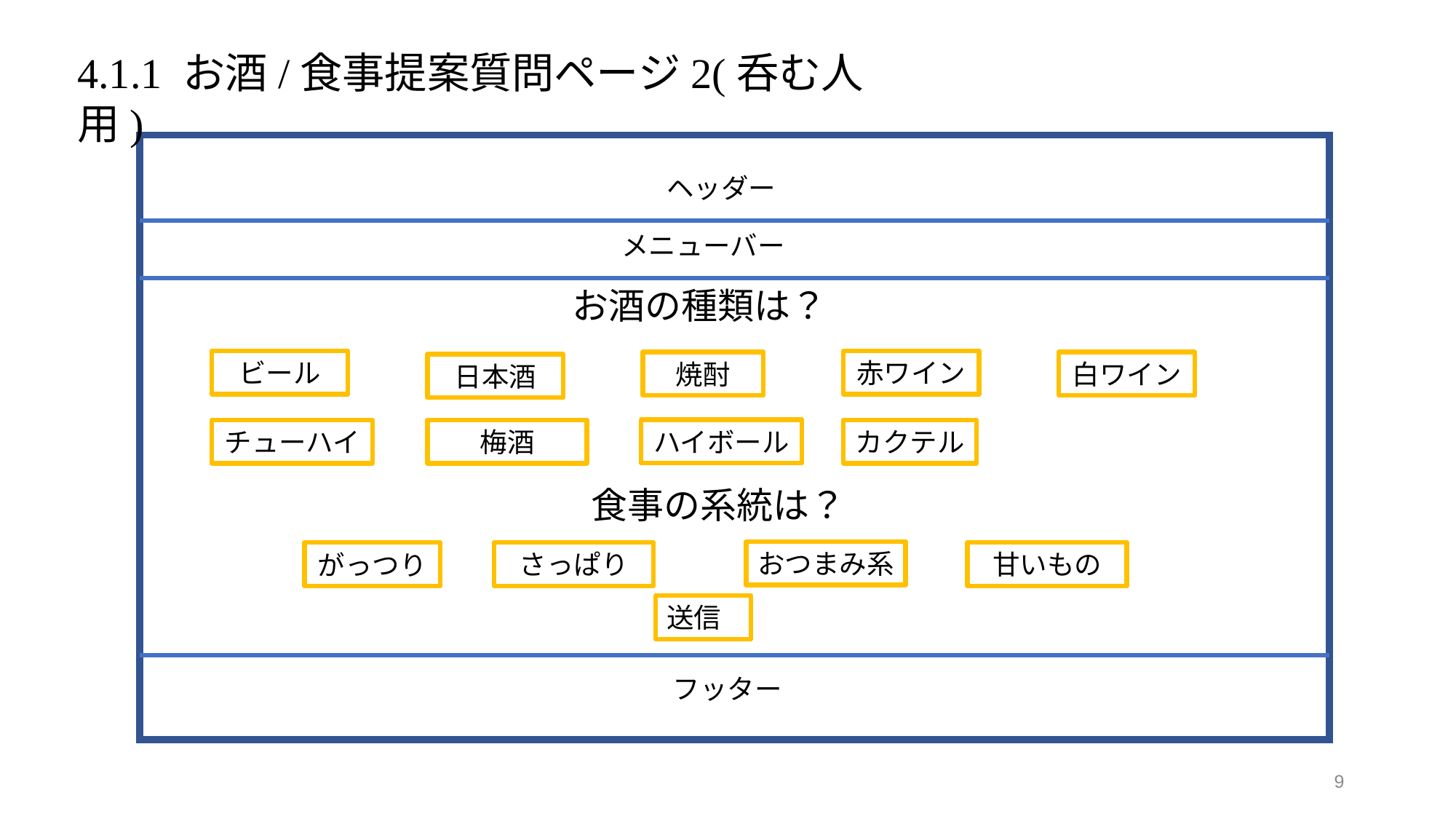

4.1.1 お酒/食事提案質問ページ2(呑む人用)

ヘッダー
メニューバー
お酒の種類は？
ビール
赤ワイン
焼酎
白ワイン
日本酒
ハイボール
チューハイ
梅酒
カクテル
食事の系統は？
おつまみ系
さっぱり
甘いもの
がっつり
送信
フッター
9